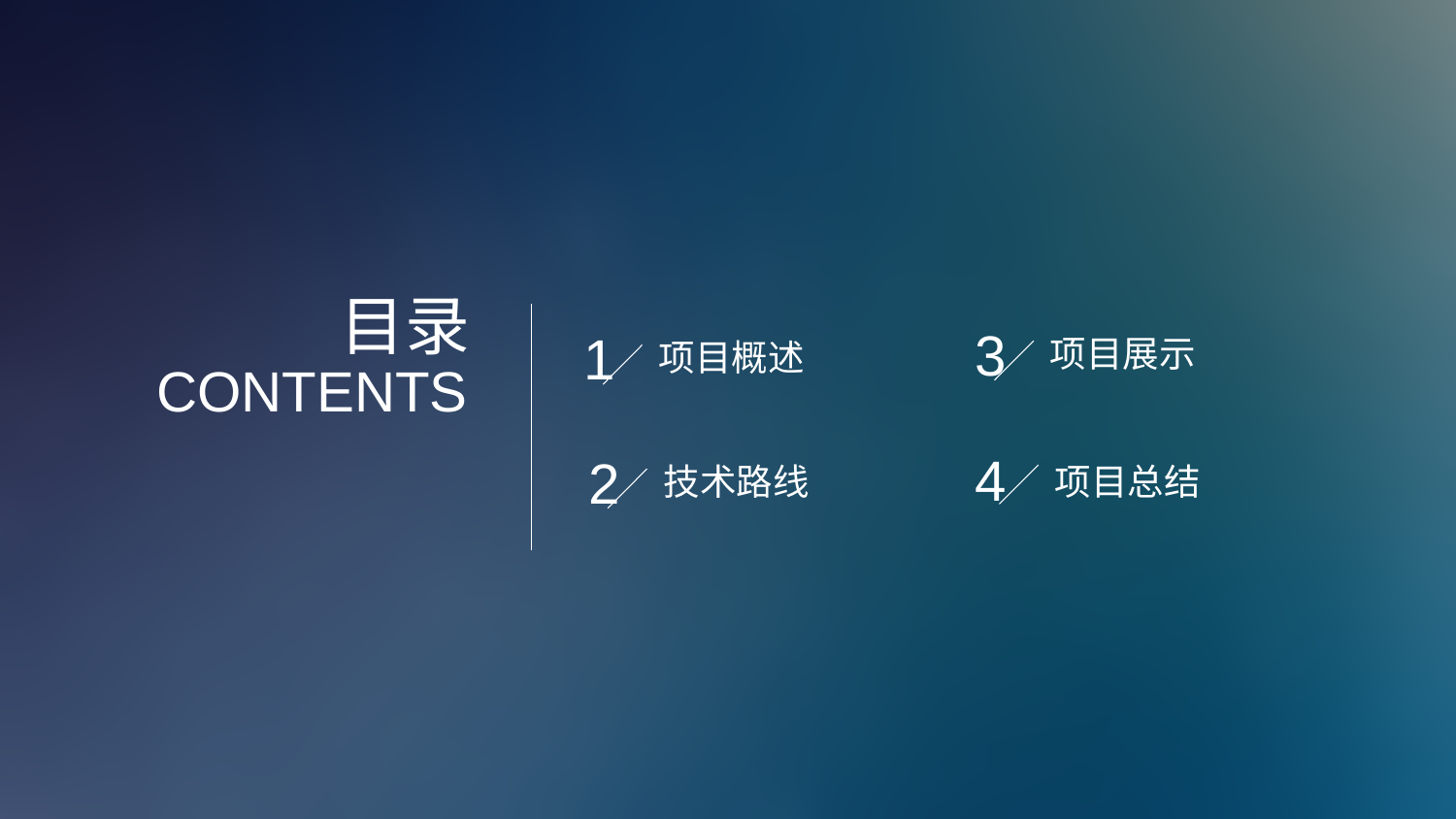

目录
CONTENTS
3
1
项目展示
项目概述
4
2
技术路线
项目总结